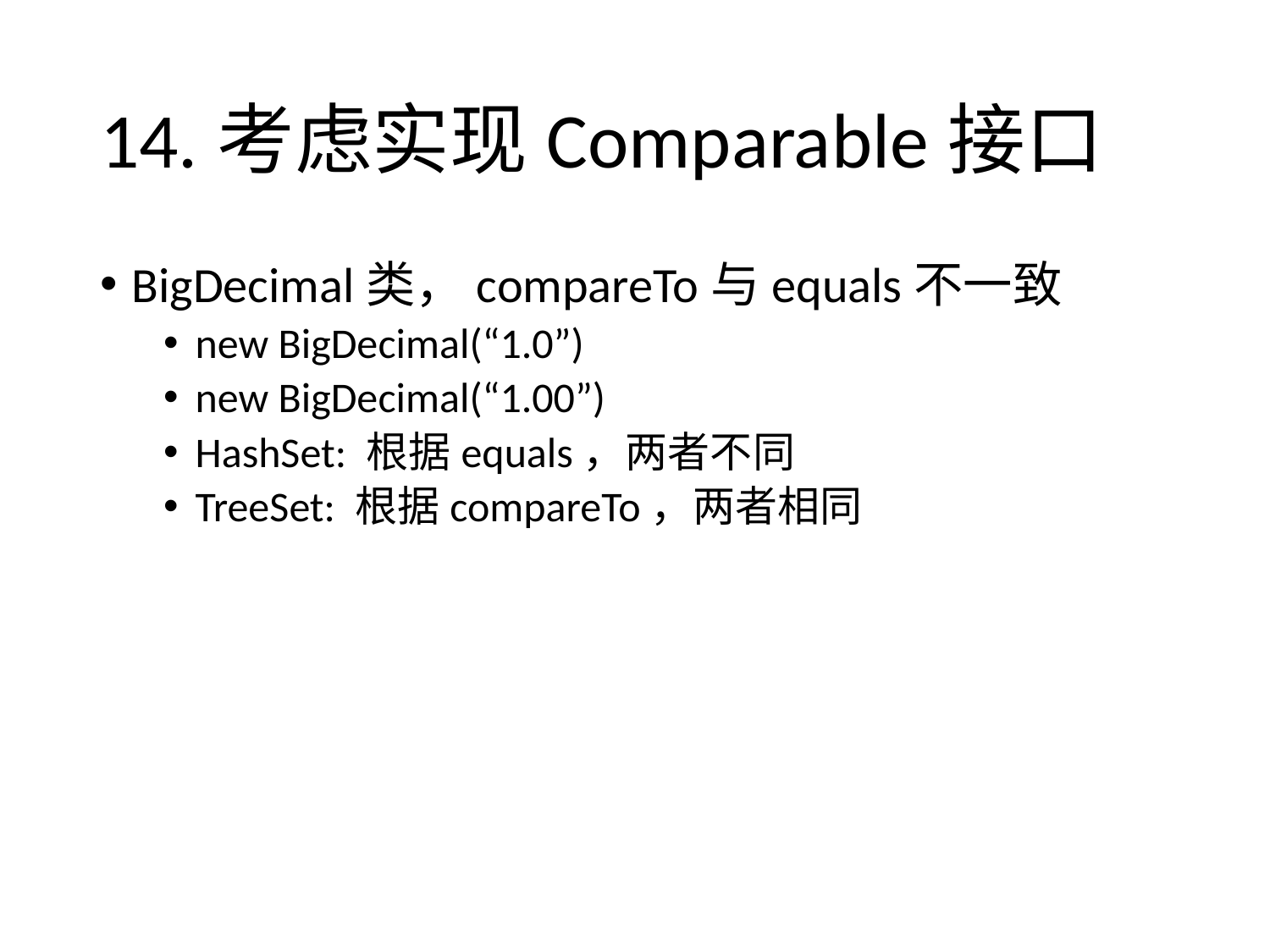

# 14.考虑实现Comparable接口
BigDecimal类，compareTo与equals不一致
new BigDecimal(“1.0”)
new BigDecimal(“1.00”)
HashSet: 根据equals，两者不同
TreeSet: 根据compareTo，两者相同